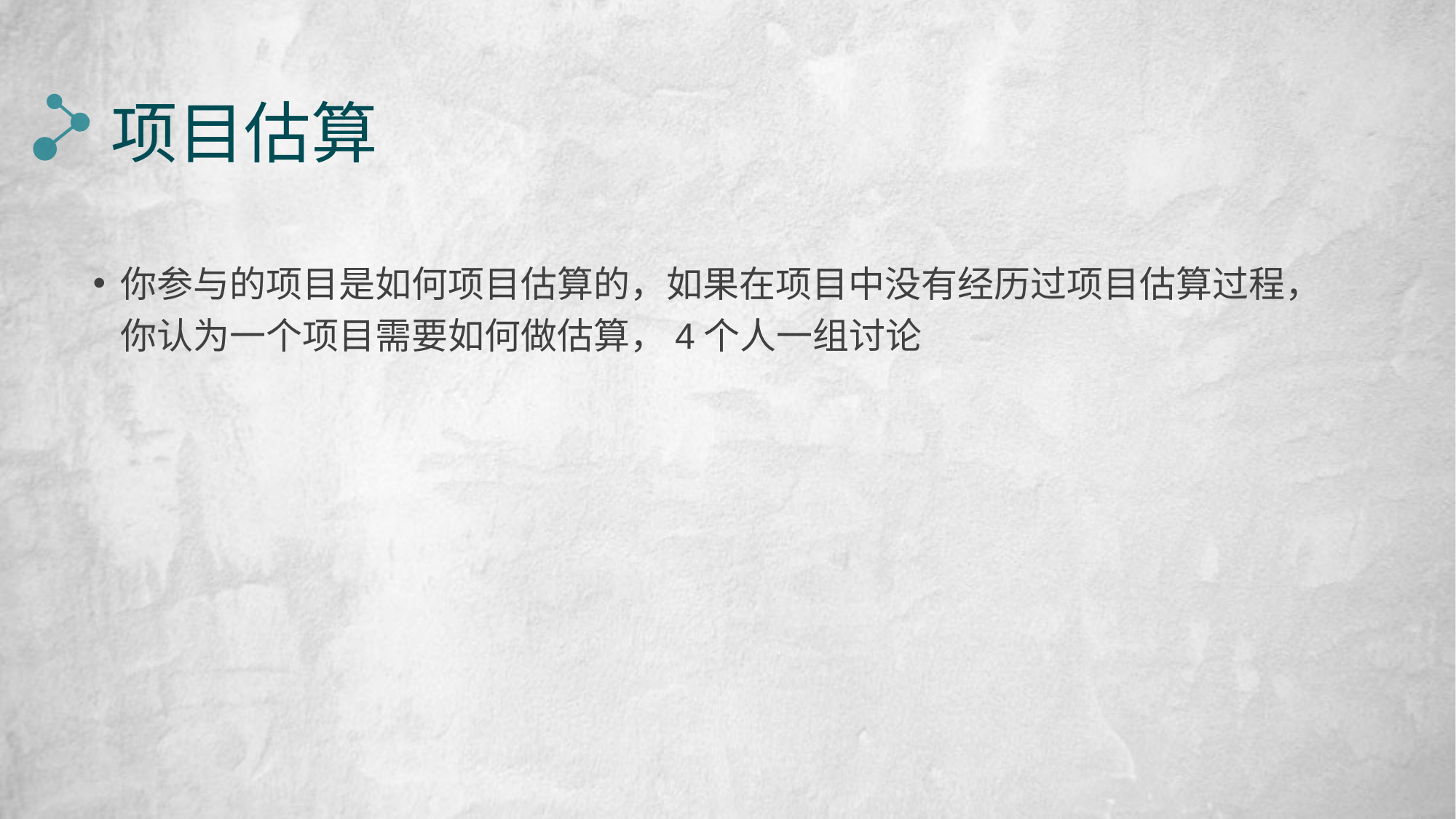

# 项目估算
你参与的项目是如何项目估算的，如果在项目中没有经历过项目估算过程，你认为一个项目需要如何做估算，4个人一组讨论